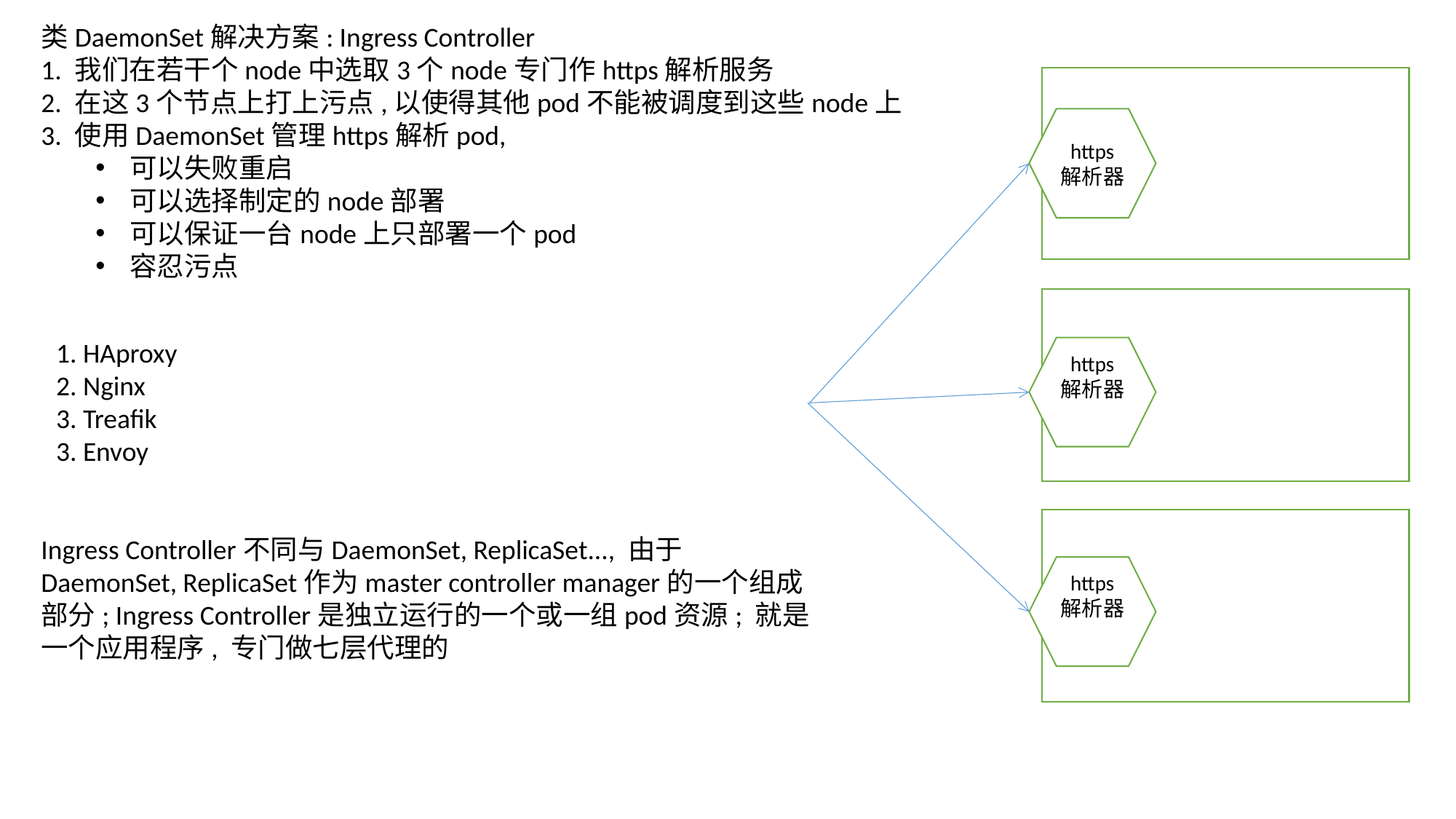

类DaemonSet解决方案: Ingress Controller
1. 我们在若干个node中选取3个node专门作https解析服务
2. 在这3个节点上打上污点,以使得其他pod不能被调度到这些node上
3. 使用DaemonSet管理https解析pod,
可以失败重启
可以选择制定的node部署
可以保证一台node上只部署一个pod
容忍污点

https 解析器

1. HAproxy
2. Nginx
3. Treafik
3. Envoy
https 解析器

Ingress Controller不同与DaemonSet, ReplicaSet..., 由于DaemonSet, ReplicaSet作为master controller manager的一个组成部分; Ingress Controller是独立运行的一个或一组pod资源; 就是一个应用程序, 专门做七层代理的
https 解析器